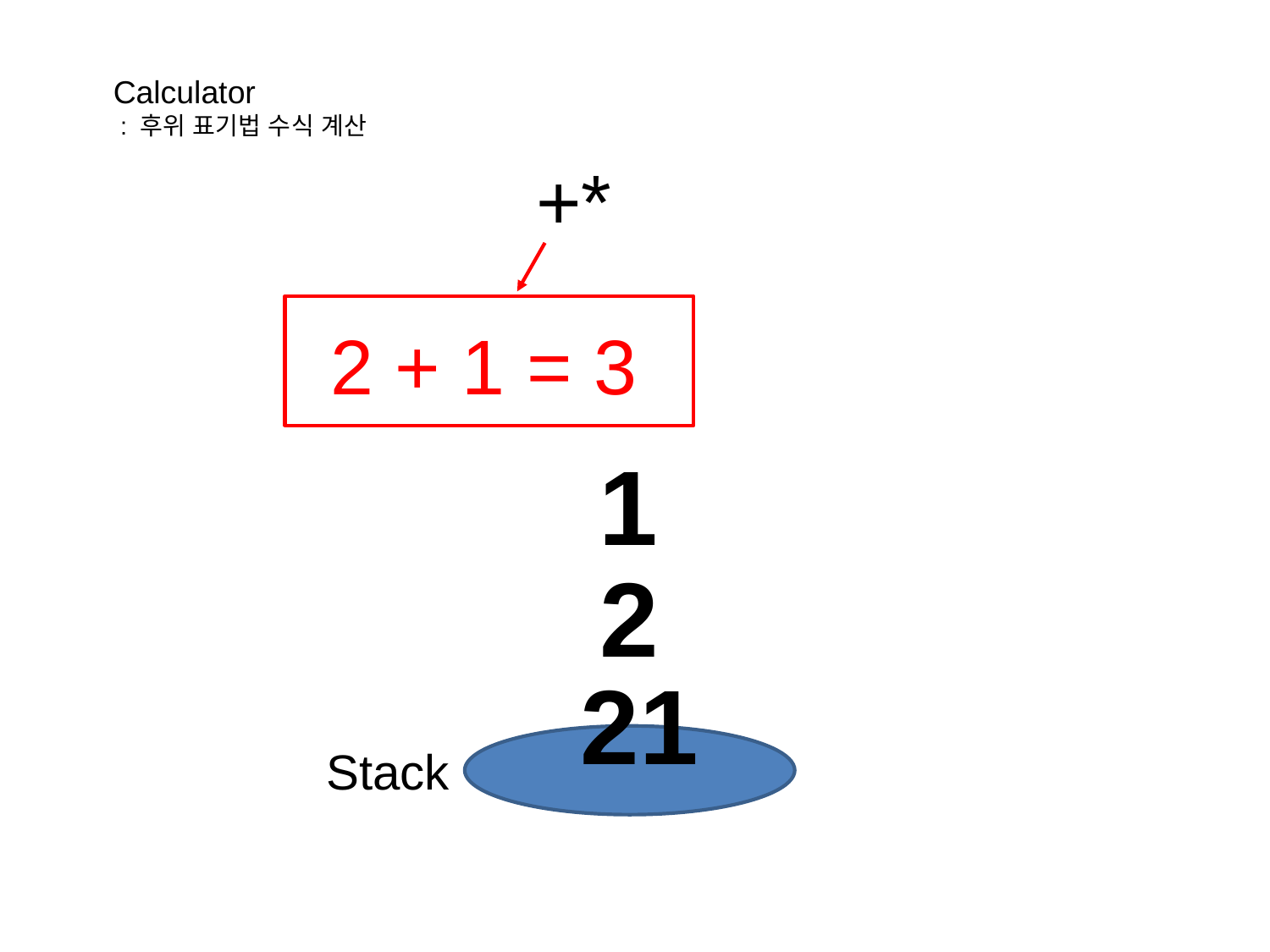

Calculator
 : 후위 표기법 수식 계산
+*

2 + 1 = 3
1
2
21

Stack